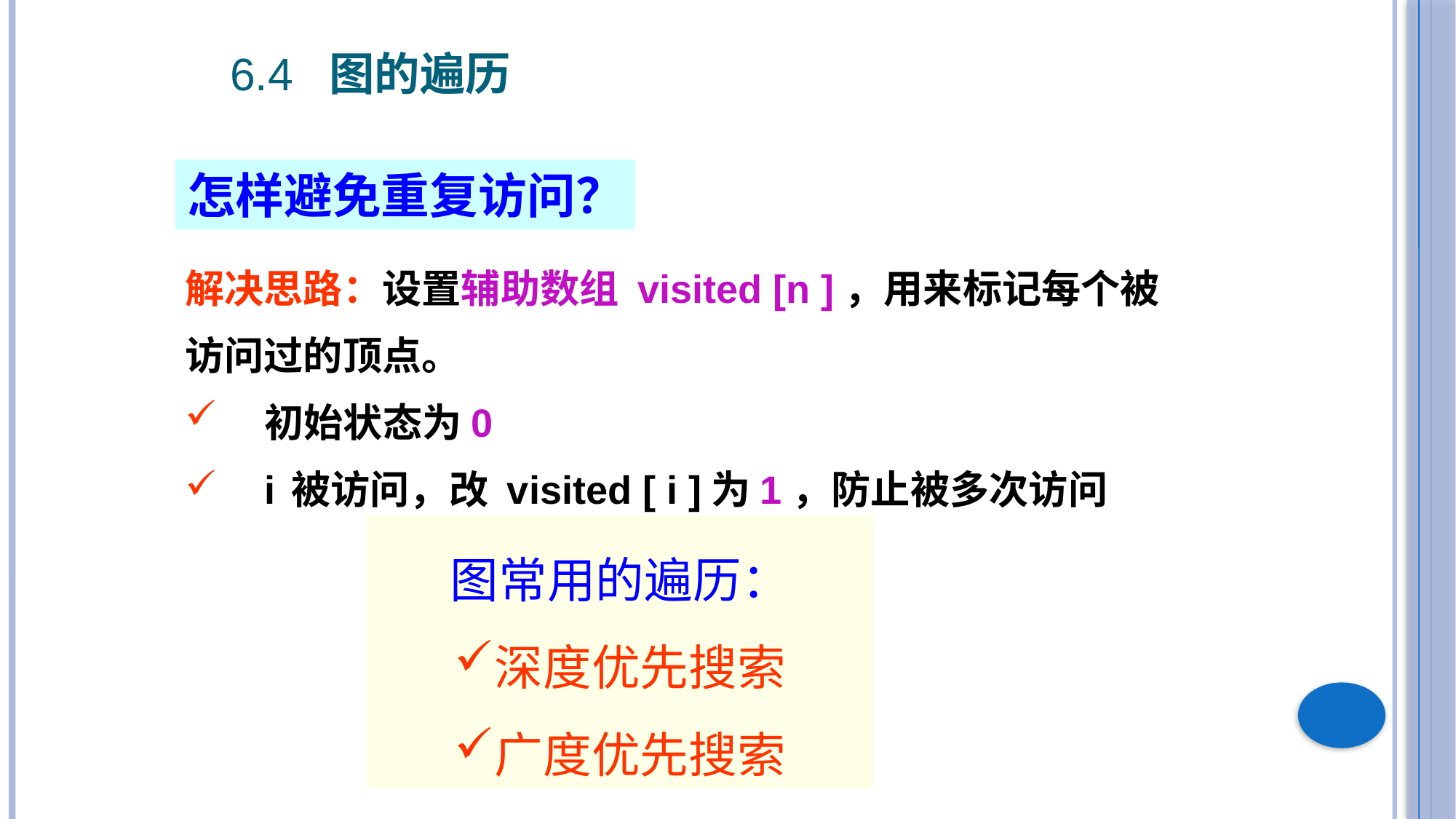

6.4  图的遍历
怎样避免重复访问？
解决思路：设置辅助数组 visited [n ]，用来标记每个被
访问过的顶点。
初始状态为0
i 被访问，改 visited [ i ]为1，防止被多次访问
图常用的遍历：
深度优先搜索
广度优先搜索